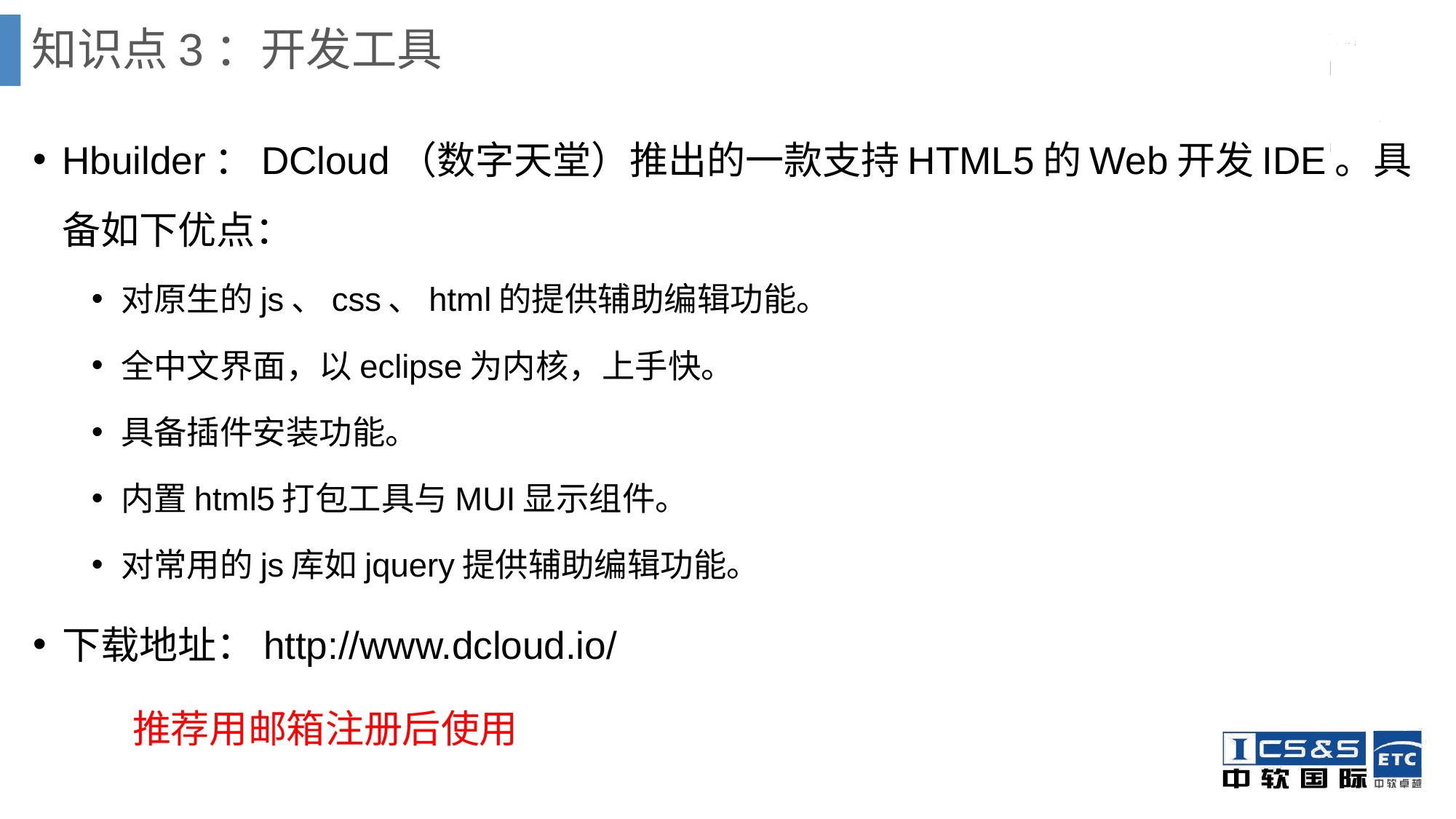

# 知识点3：开发工具
Hbuilder：DCloud（数字天堂）推出的一款支持HTML5的Web开发IDE。具备如下优点：
对原生的js、css、html的提供辅助编辑功能。
全中文界面，以eclipse为内核，上手快。
具备插件安装功能。
内置html5打包工具与MUI显示组件。
对常用的js库如jquery提供辅助编辑功能。
下载地址：http://www.dcloud.io/
	推荐用邮箱注册后使用